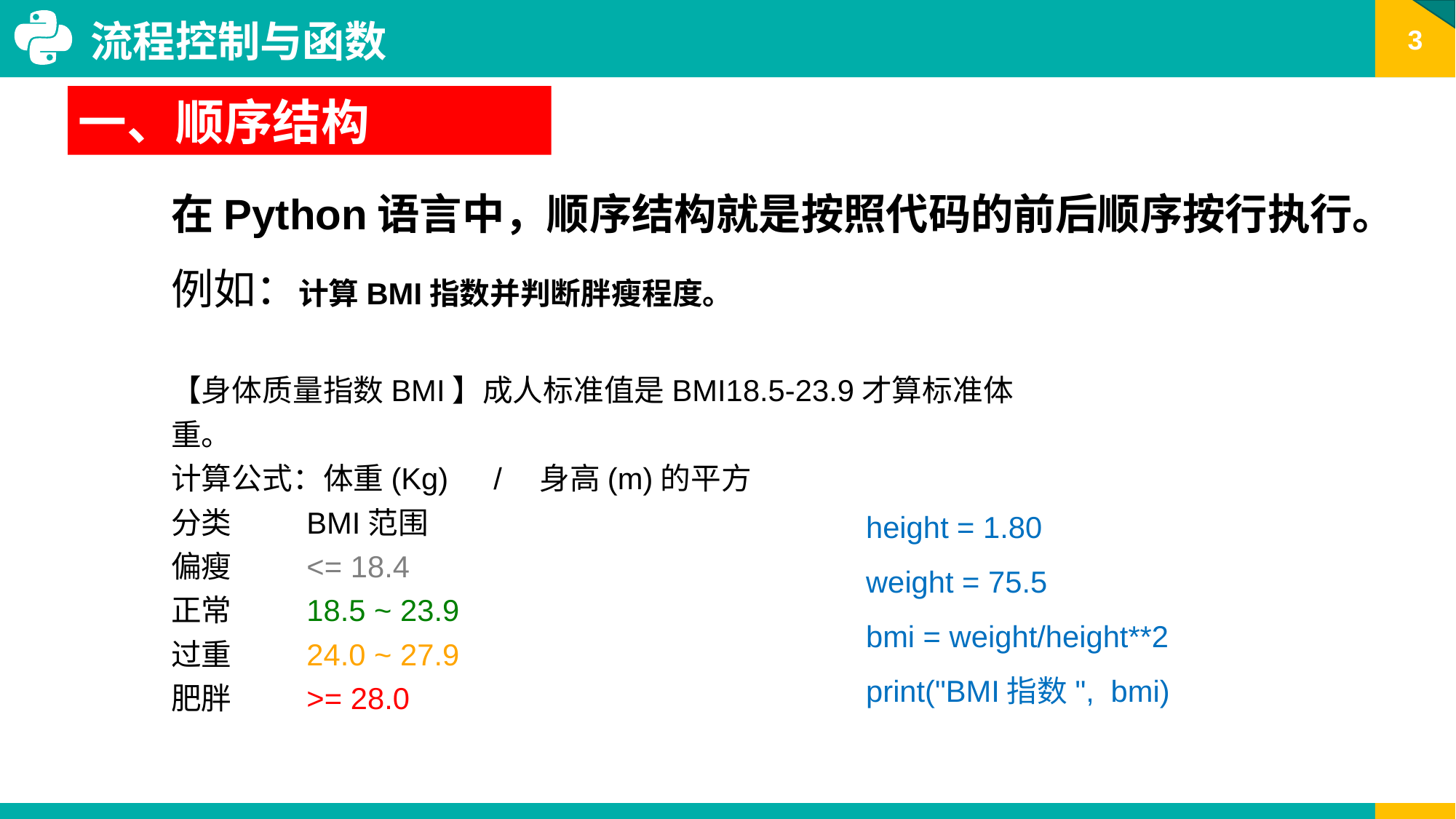

流程控制与函数
一、顺序结构
在Python语言中，顺序结构就是按照代码的前后顺序按行执行。
例如：计算BMI指数并判断胖瘦程度。

【身体质量指数BMI】成人标准值是BMI18.5-23.9才算标准体重。
计算公式：体重(Kg)　/　身高(m)的平方
分类　　 BMI范围
偏瘦　　 <= 18.4
正常 　　18.5 ~ 23.9
过重 　　24.0 ~ 27.9
肥胖 　　>= 28.0
height = 1.80
weight = 75.5
bmi = weight/height**2
print("BMI指数",  bmi)